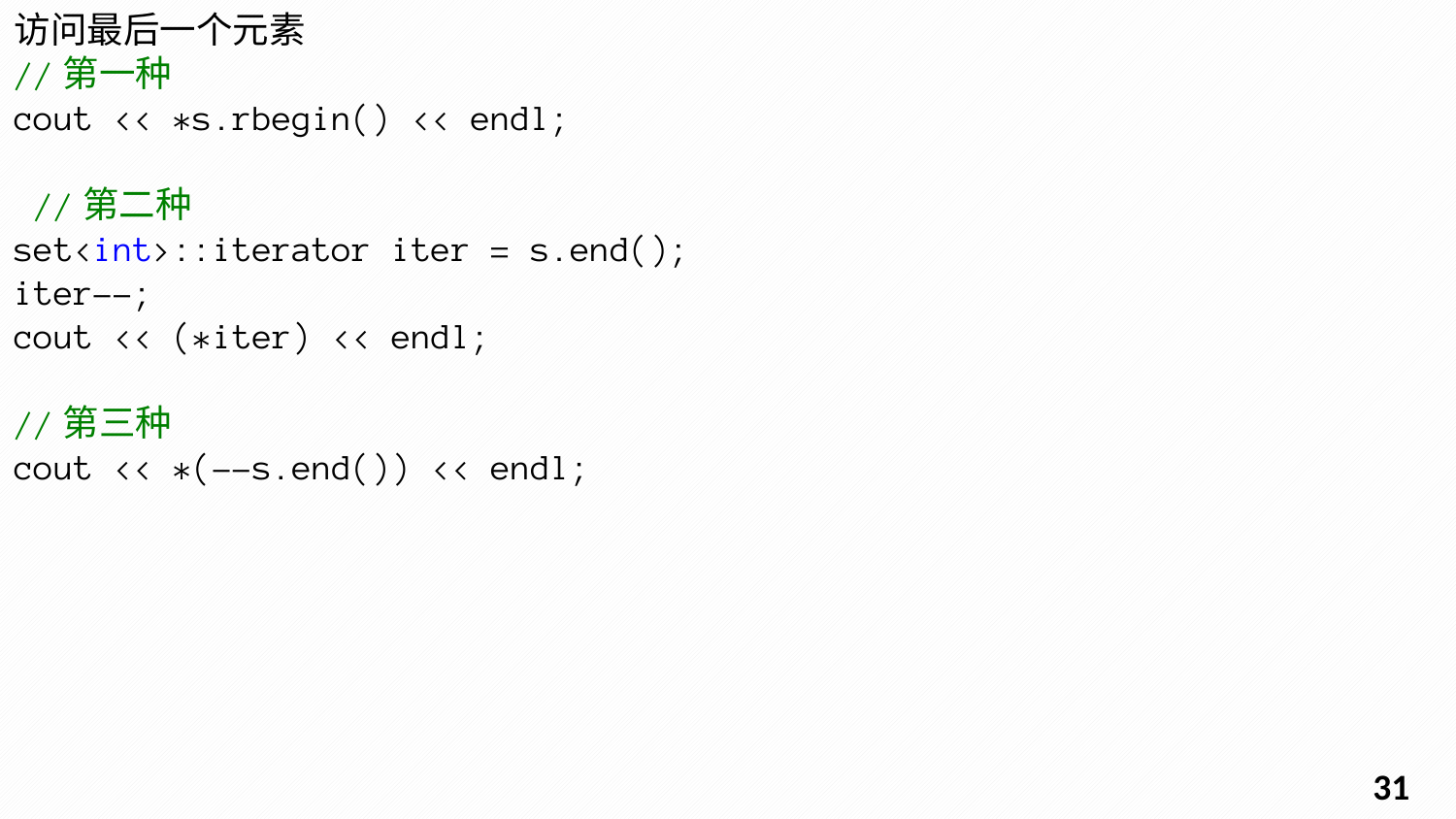

访问最后一个元素
//第一种
cout << *s.rbegin() << endl;
 //第二种
set<int>::iterator iter = s.end();
iter--;
cout << (*iter) << endl;
//第三种
cout << *(--s.end()) << endl;
31